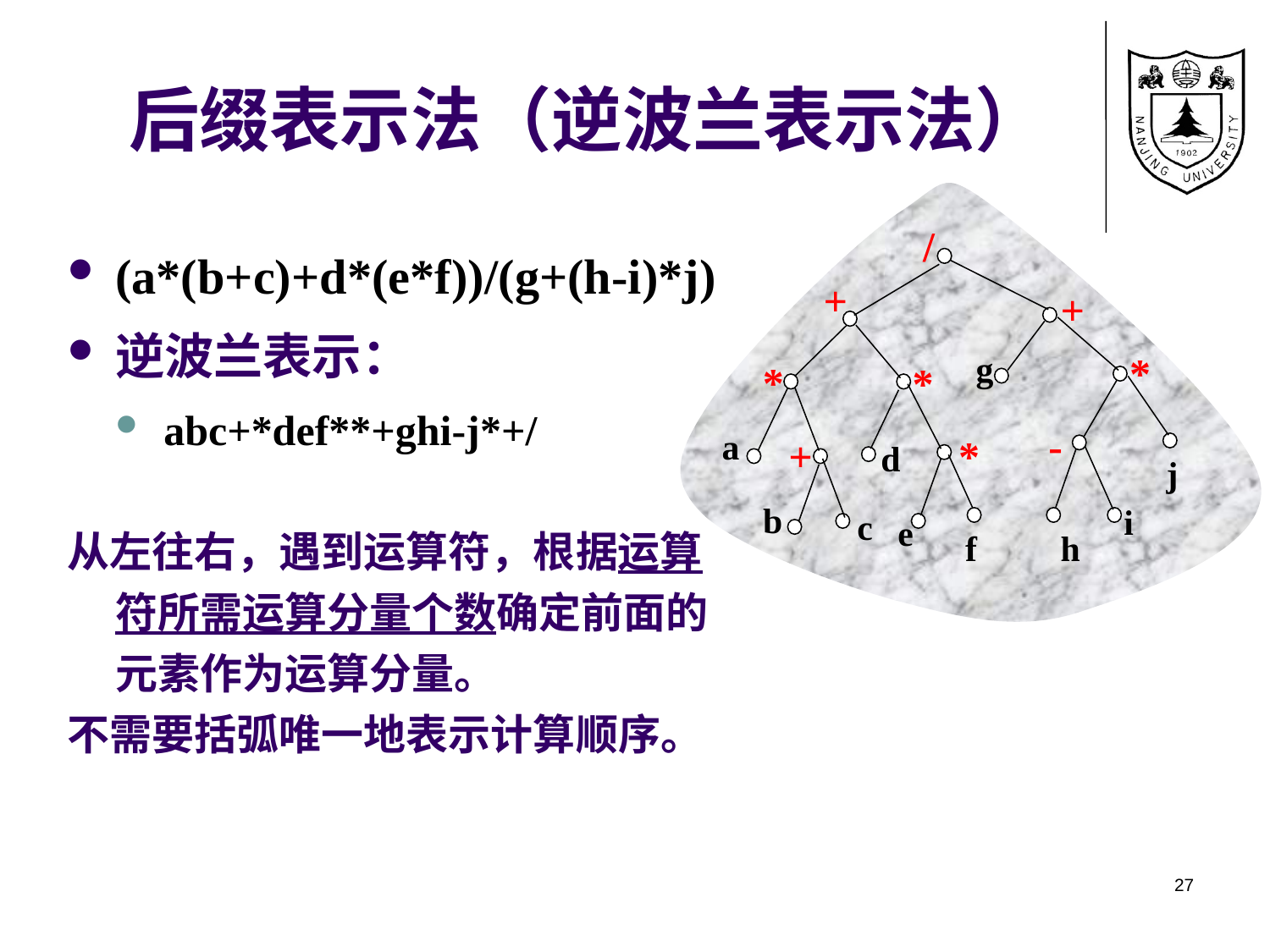

# 后缀表示法（逆波兰表示法）

/

+
+

g
*
*
*

-
a
+
*
d

j

b
i
c
e

f
h
(a*(b+c)+d*(e*f))/(g+(h-i)*j)
逆波兰表示：
abc+*def**+ghi-j*+/

从左往右，遇到运算符，根据运算符所需运算分量个数确定前面的元素作为运算分量。
不需要括弧唯一地表示计算顺序。
27